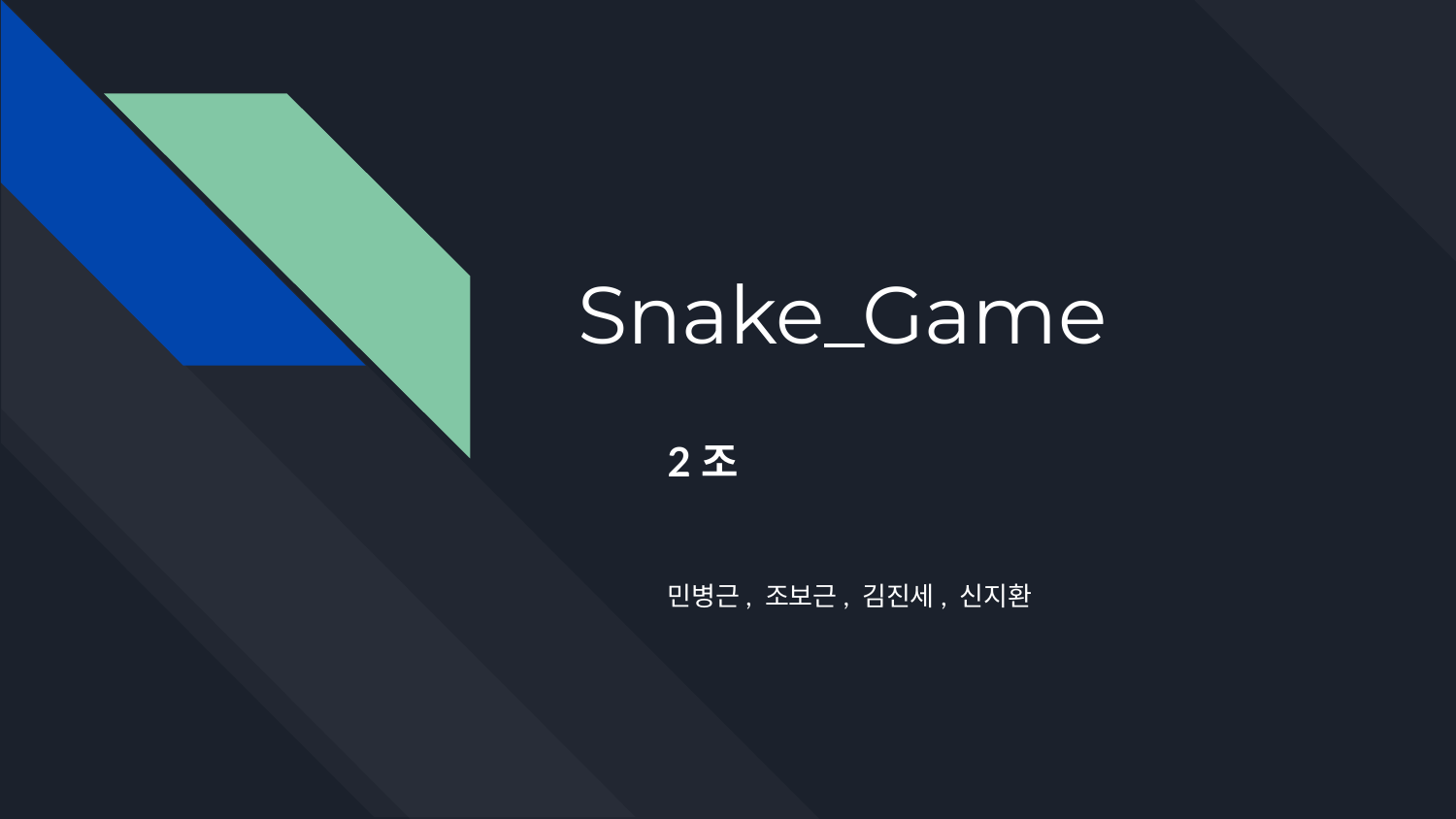

# Snake_Game
2조

민병근, 조보근, 김진세, 신지환